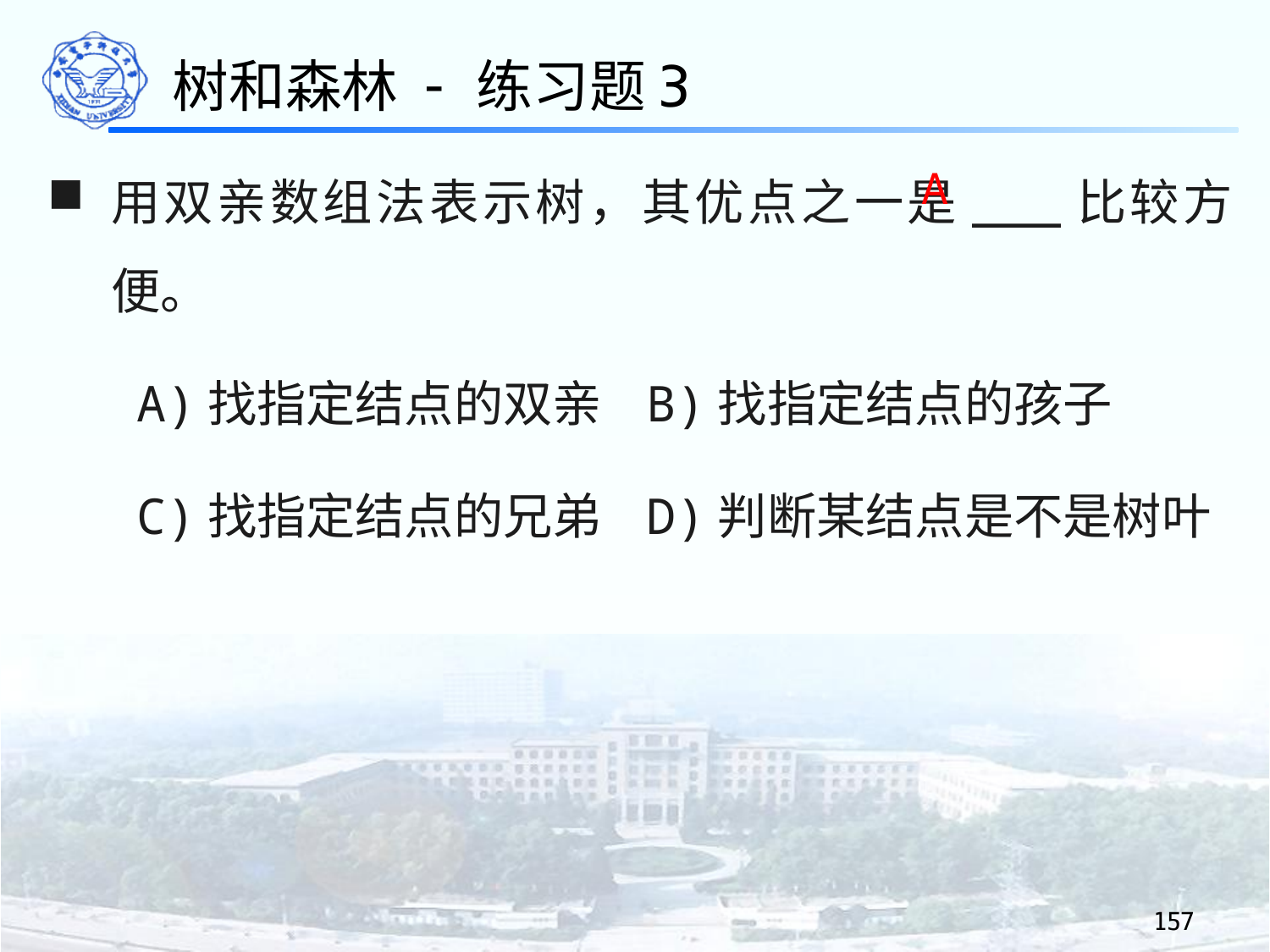

树和森林 - 练习题3
用双亲数组法表示树，其优点之一是___比较方便。
   A)找指定结点的双亲   B)找指定结点的孩子
   C)找指定结点的兄弟   D)判断某结点是不是树叶
A
157